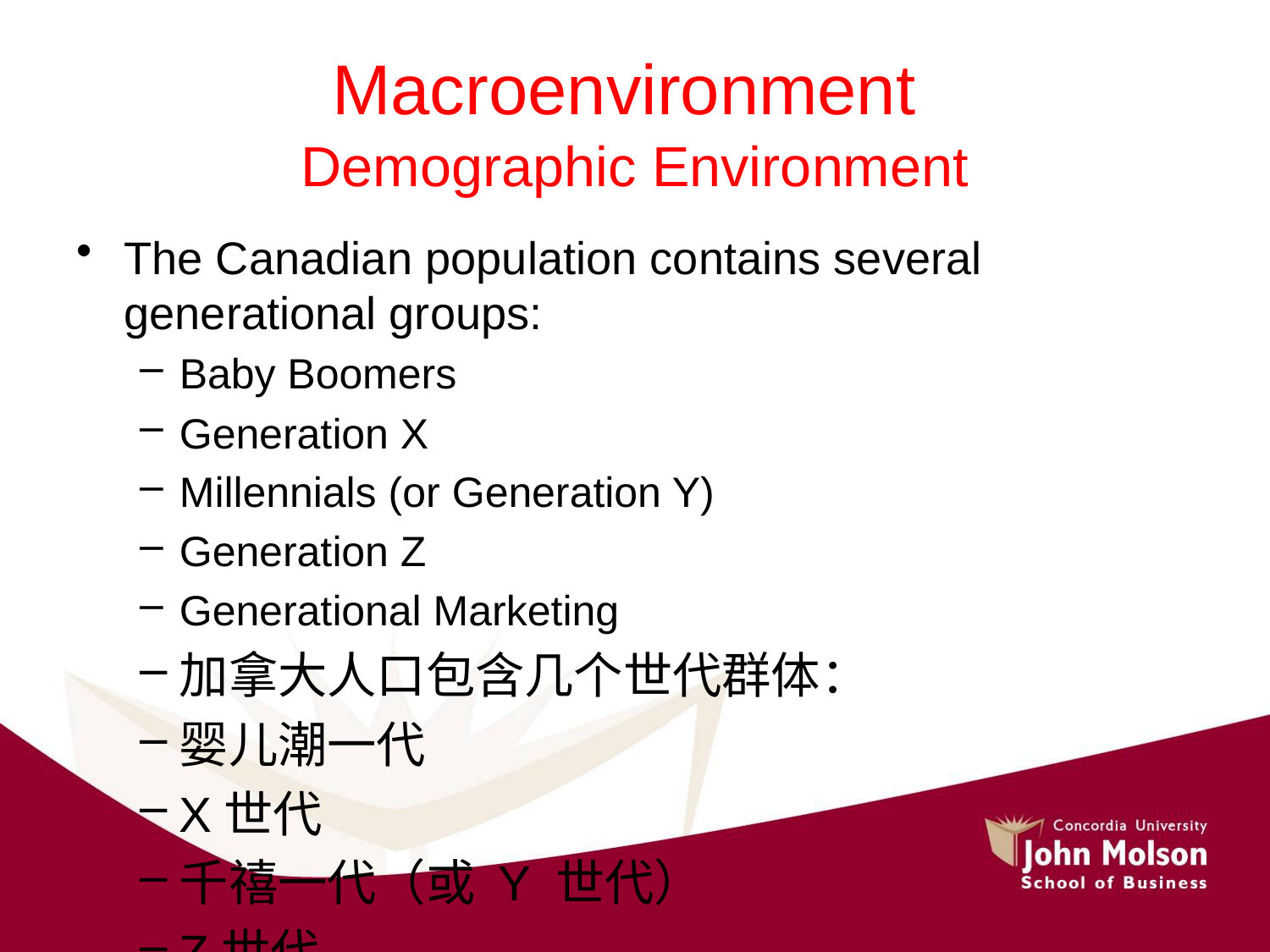

# Macroenvironment Demographic Environment
The Canadian population contains several generational groups:
Baby Boomers
Generation X
Millennials (or Generation Y)
Generation Z
Generational Marketing
加拿大人口包含几个世代群体：
婴儿潮一代
X世代
千禧一代（或 Y 世代）
Z世代
代际营销